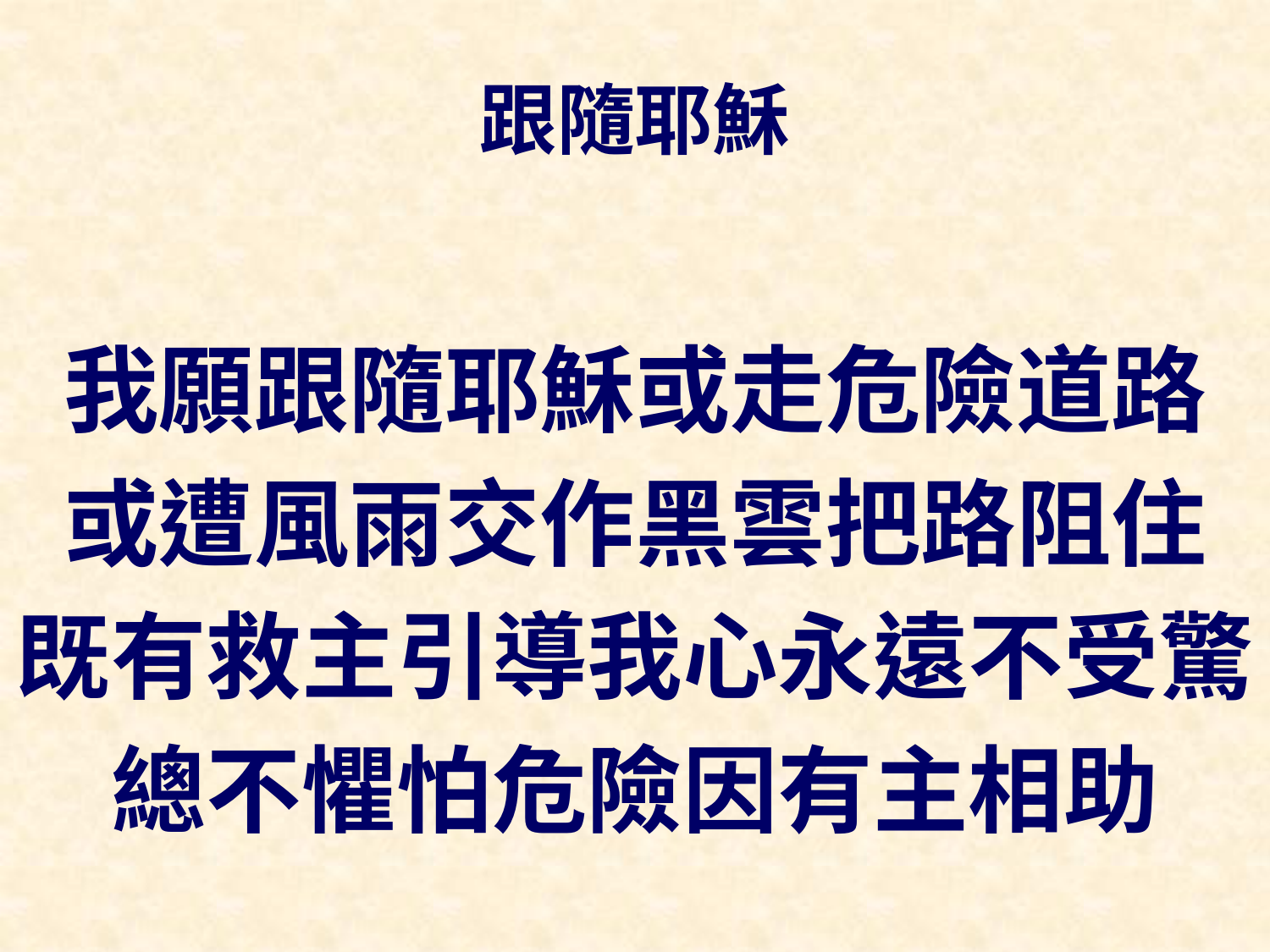

# 跟隨耶穌
我願跟隨耶穌或走危險道路
或遭風雨交作黑雲把路阻住
既有救主引導我心永遠不受驚
總不懼怕危險因有主相助